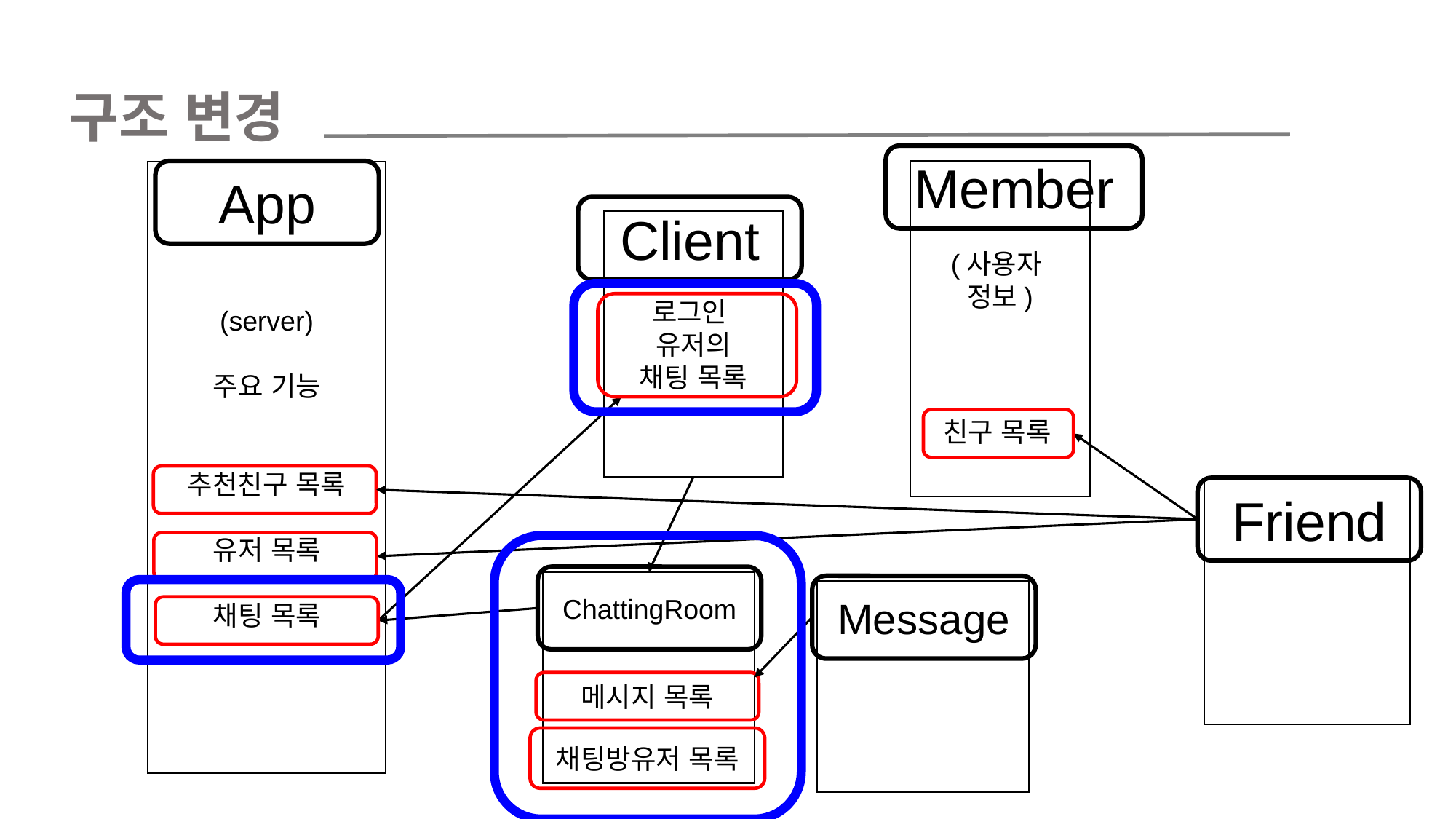

구조 변경
Member

(사용자
정보)

App
(server)

주요 기능

추천친구 목록

유저 목록

채팅 목록
Client
로그인
유저의
채팅 목록

친구 목록

Friend

ChattingRoom

Message

메시지 목록
채팅방유저 목록